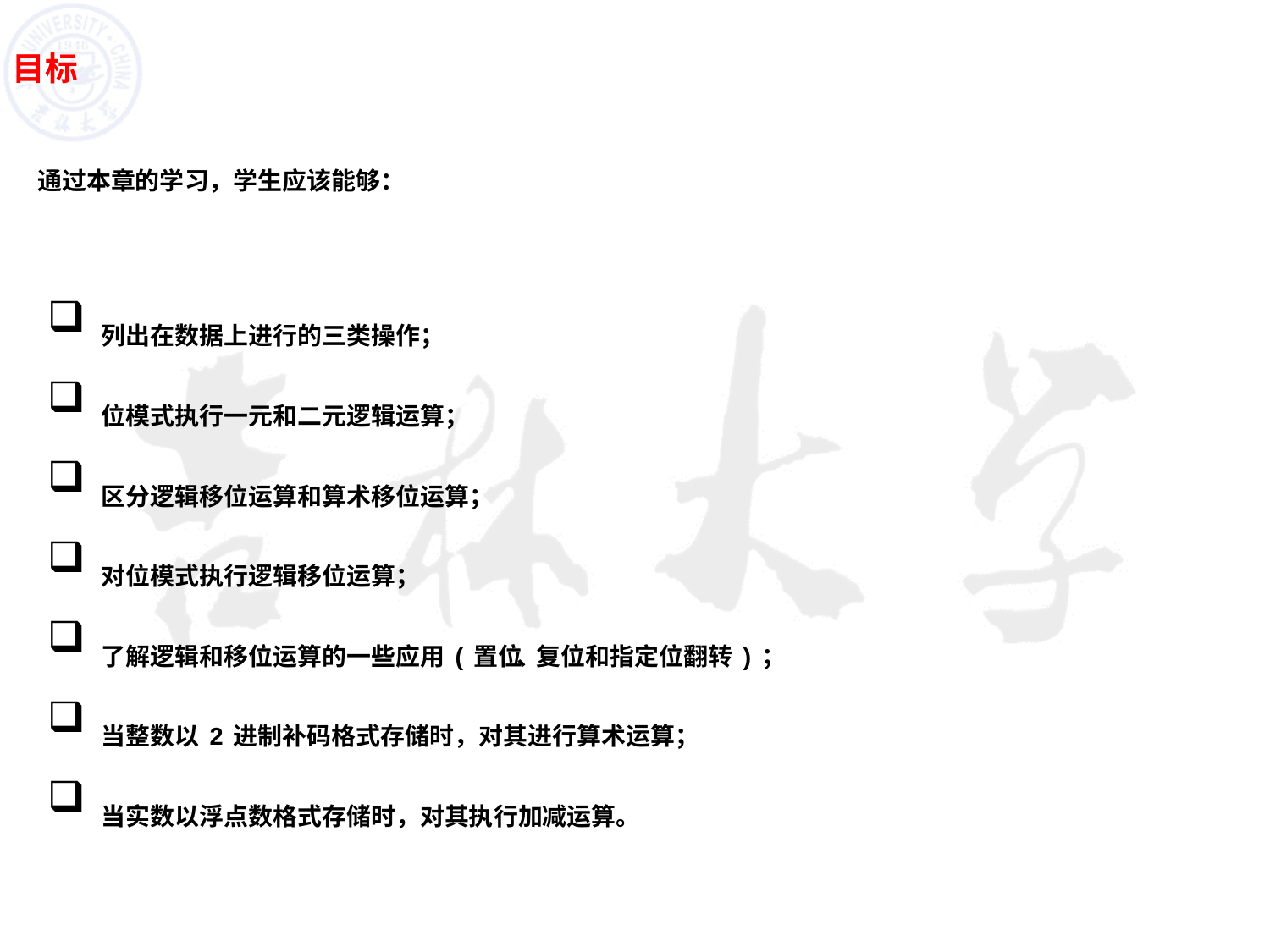

目标
通过本章的学习，学生应该能够：
 列出在数据上进行的三类操作；
 位模式执行一元和二元逻辑运算；
 区分逻辑移位运算和算术移位运算；
 对位模式执行逻辑移位运算；
 了解逻辑和移位运算的一些应用(置位、复位和指定位翻转)；
 当整数以2进制补码格式存储时，对其进行算术运算；
 当实数以浮点数格式存储时，对其执行加减运算。